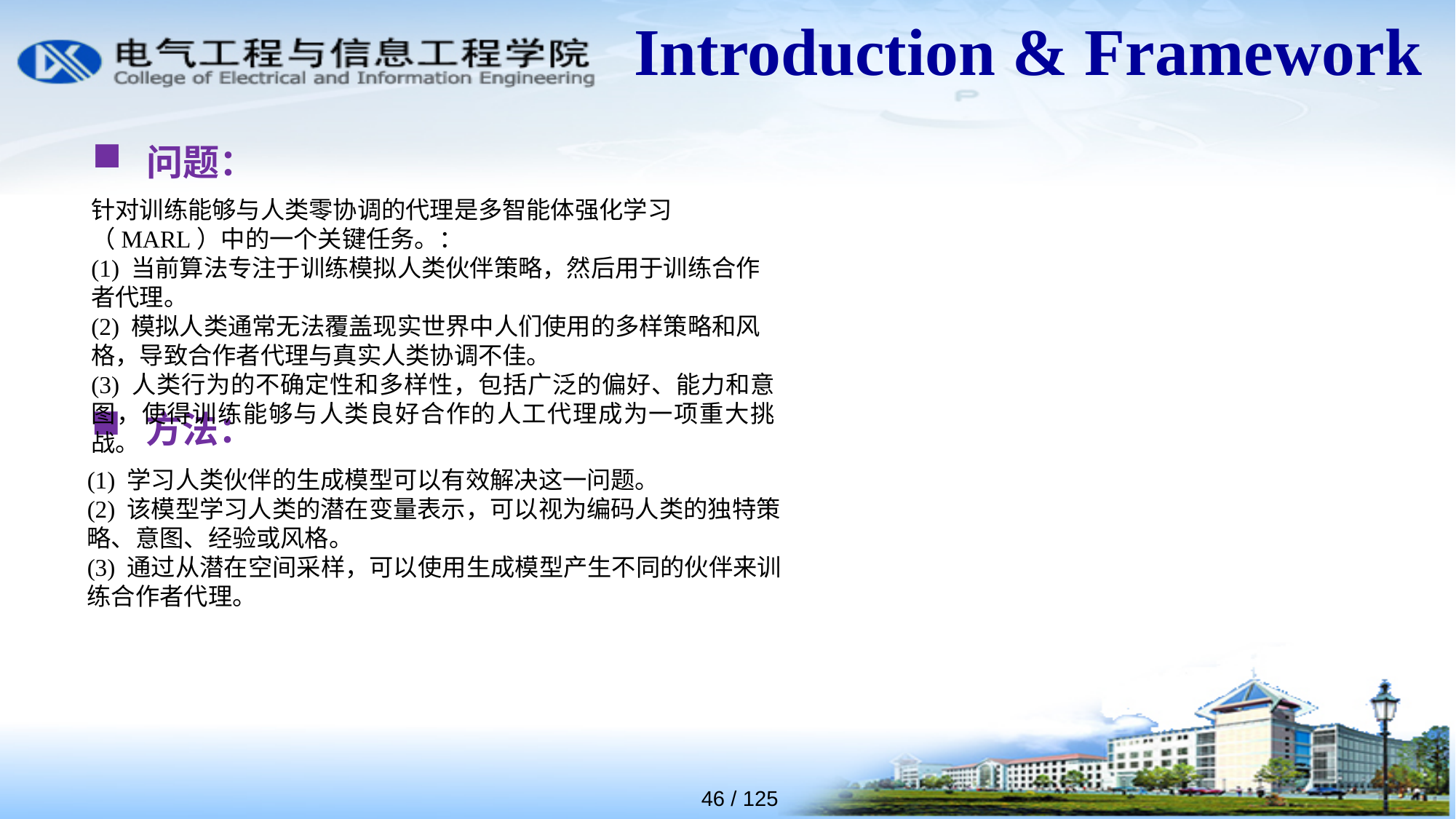

Introduction & Framework
问题：
针对训练能够与人类零协调的代理是多智能体强化学习（MARL）中的一个关键任务。：
(1) 当前算法专注于训练模拟人类伙伴策略，然后用于训练合作者代理。
(2) 模拟人类通常无法覆盖现实世界中人们使用的多样策略和风格，导致合作者代理与真实人类协调不佳。
(3) 人类行为的不确定性和多样性，包括广泛的偏好、能力和意图，使得训练能够与人类良好合作的人工代理成为一项重大挑战。
方法：
(1) 学习人类伙伴的生成模型可以有效解决这一问题。
(2) 该模型学习人类的潜在变量表示，可以视为编码人类的独特策略、意图、经验或风格。
(3) 通过从潜在空间采样，可以使用生成模型产生不同的伙伴来训练合作者代理。
46 / 125